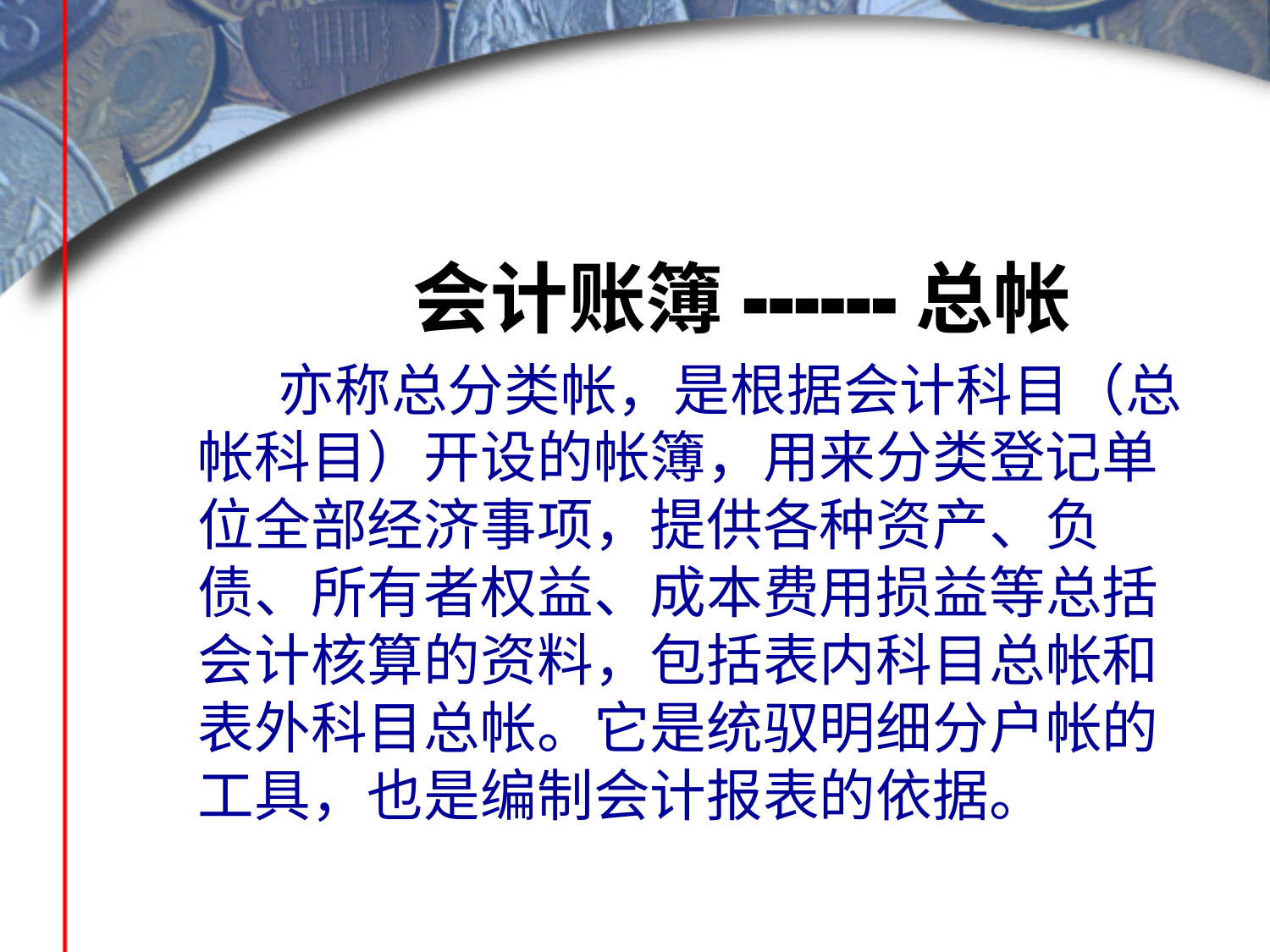

会计账簿------总帐
         亦称总分类帐，是根据会计科目（总帐科目）开设的帐簿，用来分类登记单位全部经济事项，提供各种资产、负债、所有者权益、成本费用损益等总括会计核算的资料，包括表内科目总帐和表外科目总帐。它是统驭明细分户帐的工具，也是编制会计报表的依据。